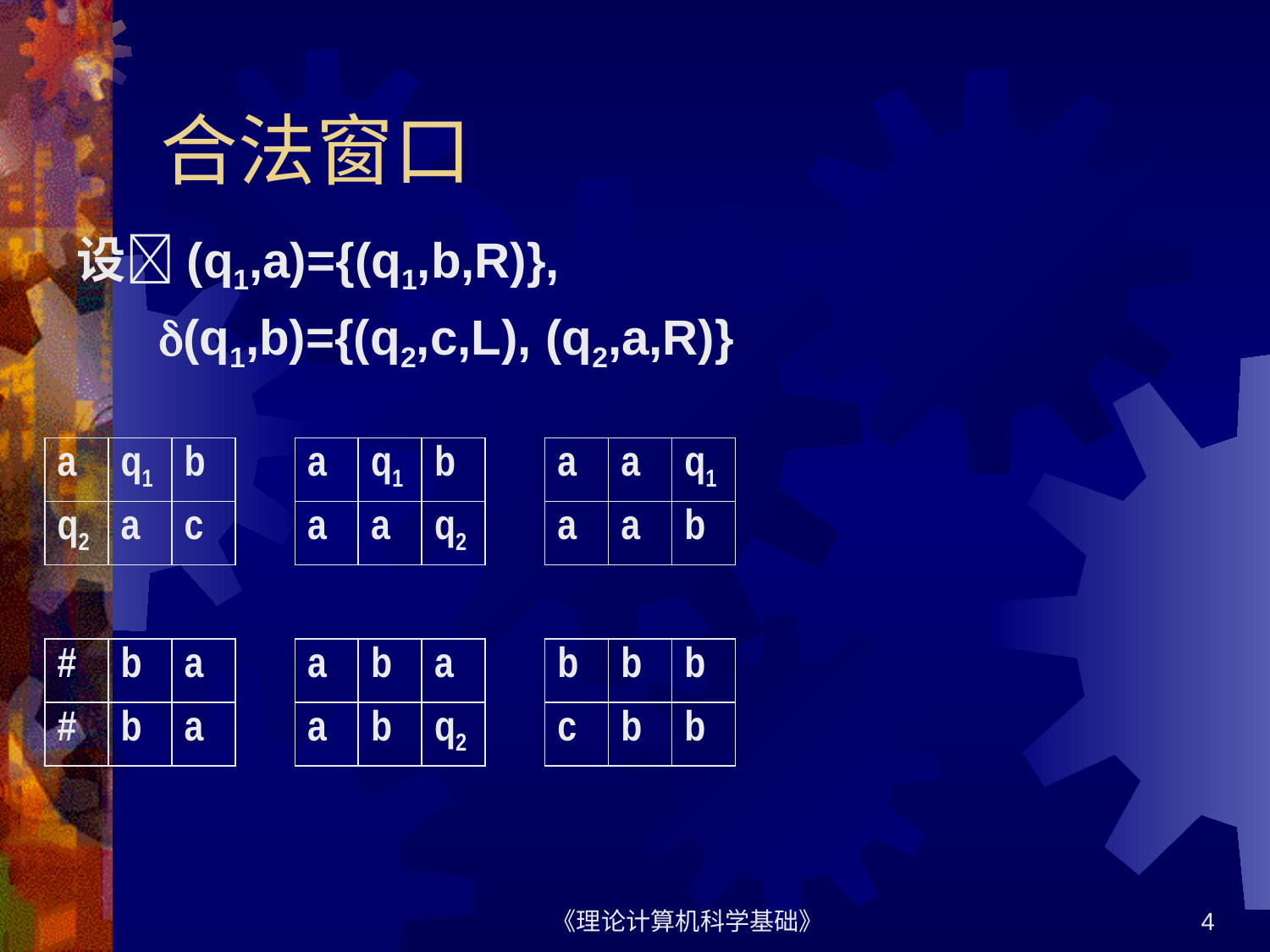

# 合法窗口
设δ(q1,a)={(q1,b,R)},
      δ(q1,b)={(q2,c,L), (q2,a,R)}
a
q1

b
a
q1

b
a
a

q1

q2
a

c
a
a

q2
a
a

b

#
b

a
a
b

a
b
b

b

#
b

a
a
b

q2
c
b

b

《理论计算机科学基础》
4